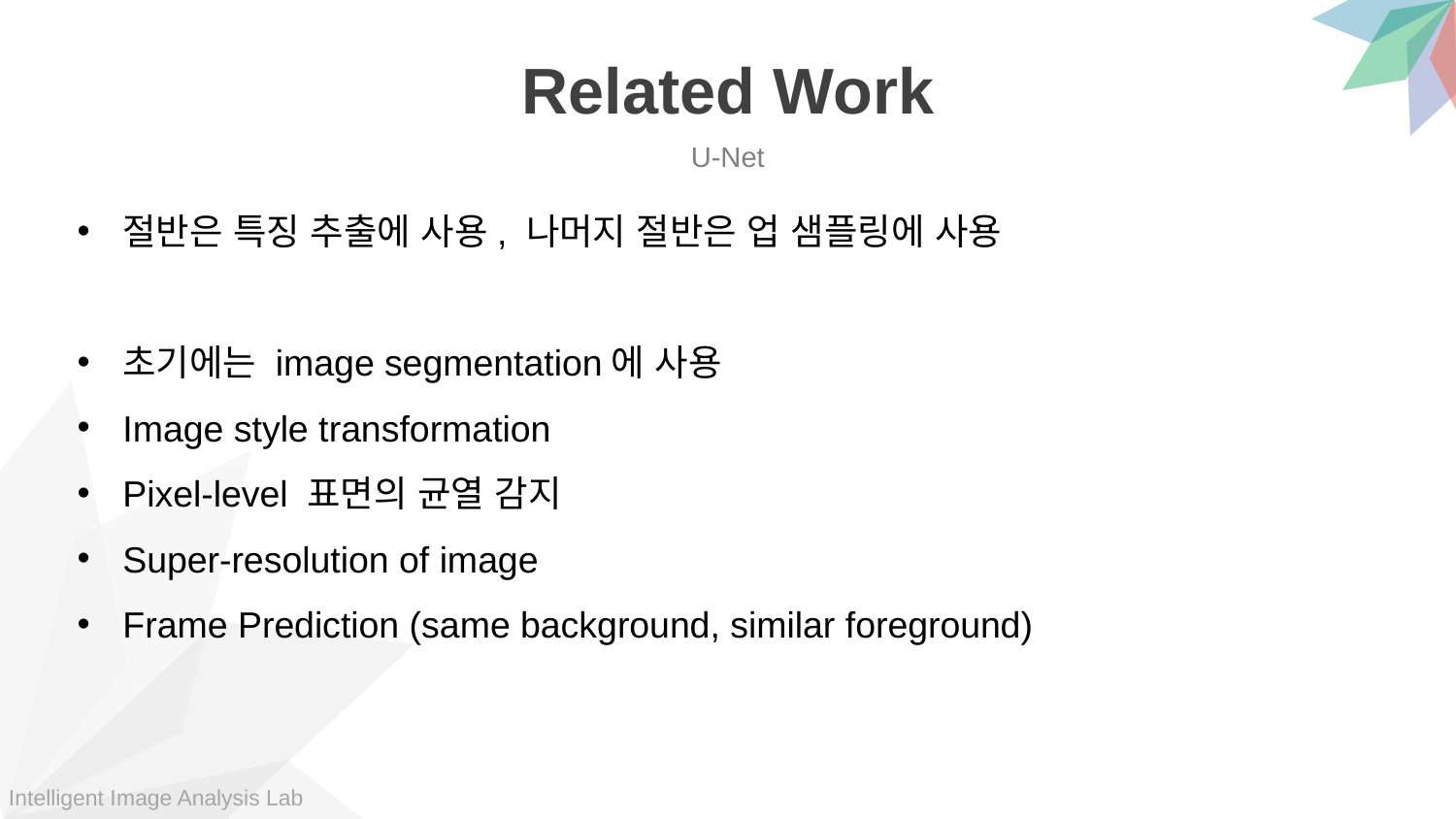

Related Work
U-Net

절반은 특징 추출에 사용, 나머지 절반은 업 샘플링에 사용

초기에는 image segmentation에 사용
Image style transformation
Pixel-level 표면의 균열 감지
Super-resolution of image
Frame Prediction (same background, similar foreground)